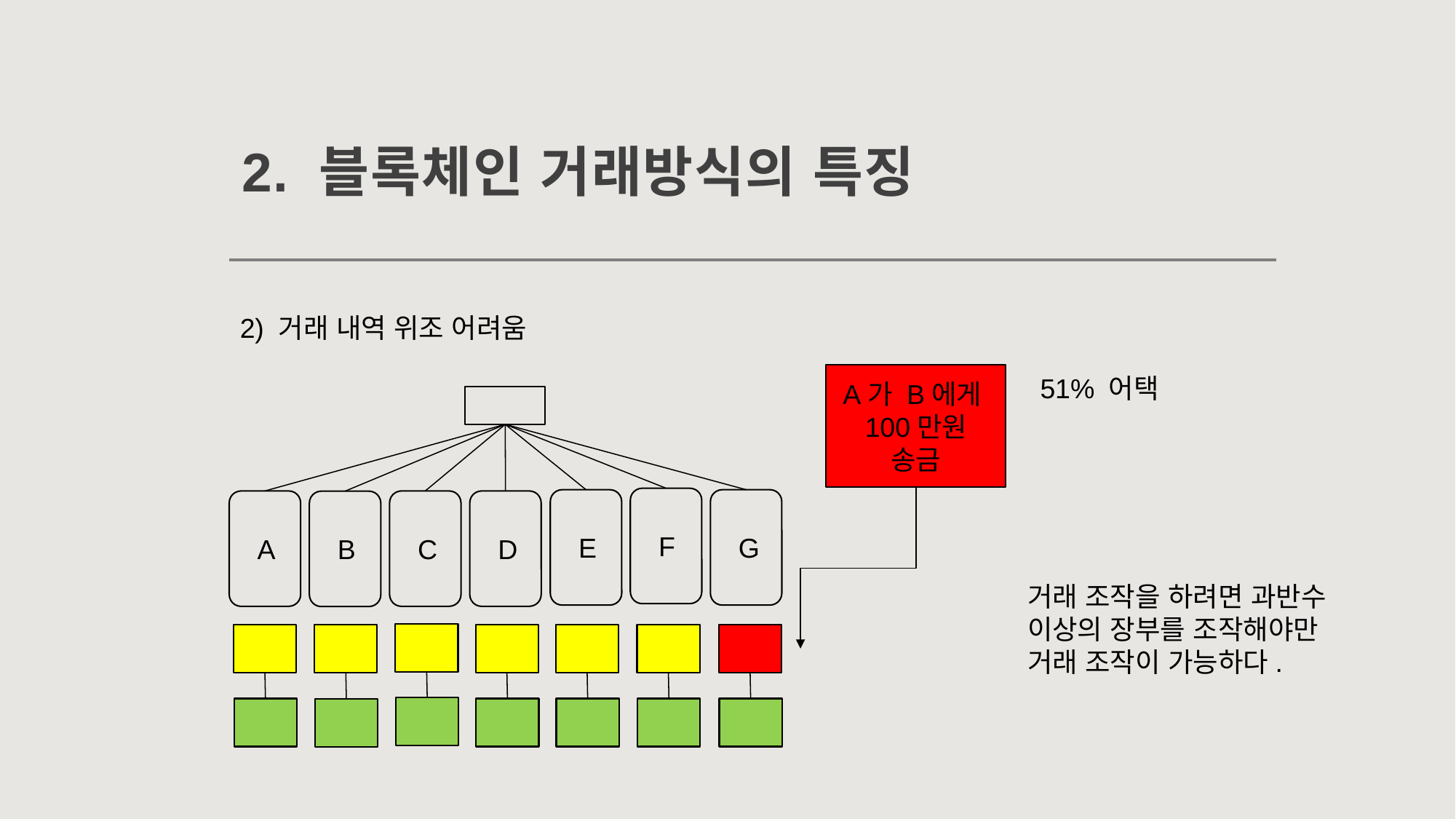

# 2. 블록체인 거래방식의 특징
2) 거래 내역 위조 어려움
A가 B에게
100만원 송금
51% 어택

F

E

G

A

C

D

B

거래 조작을 하려면 과반수 이상의 장부를 조작해야만 거래 조작이 가능하다.